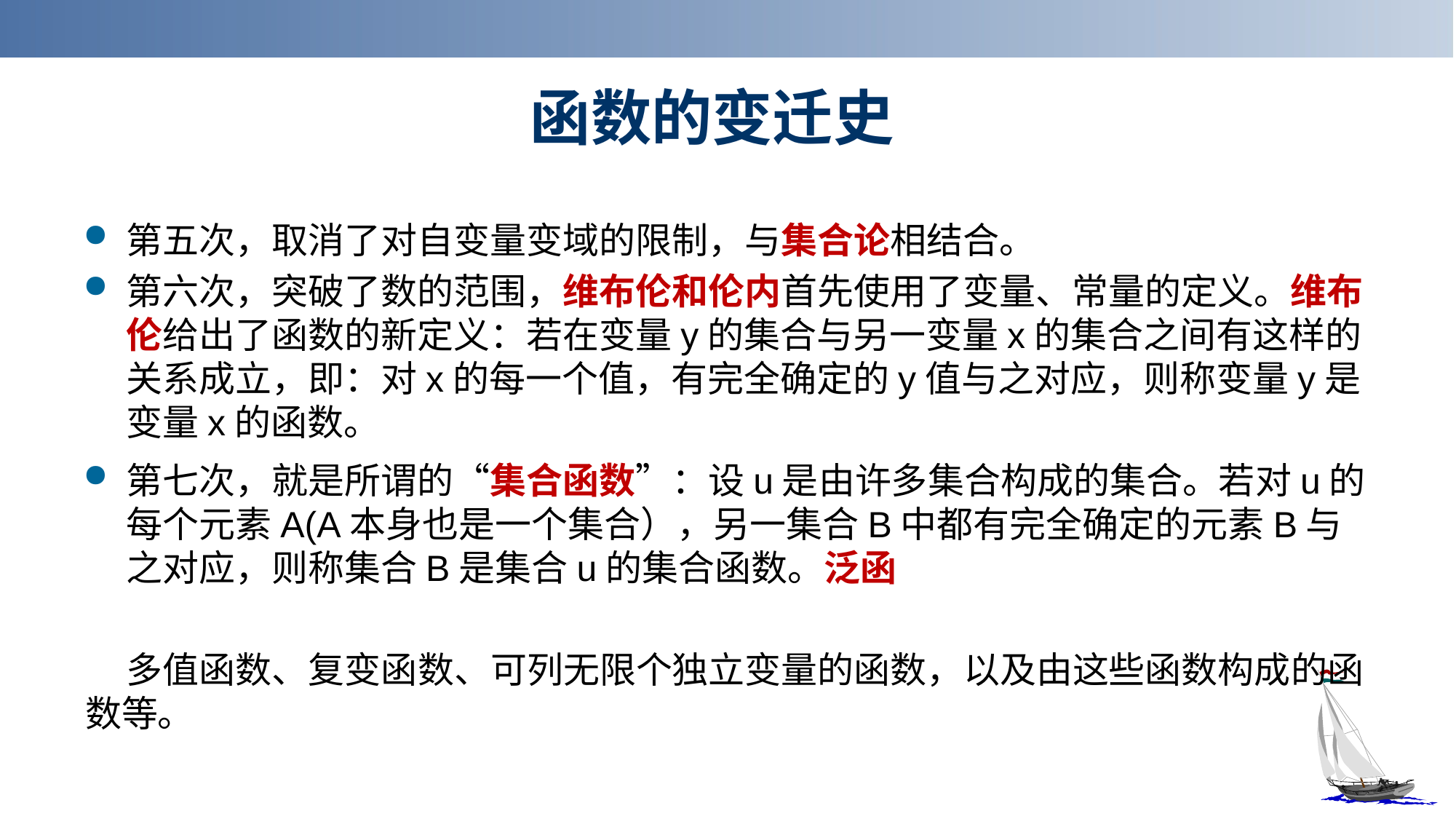

# 函数的变迁史
第五次，取消了对自变量变域的限制，与集合论相结合。
第六次，突破了数的范围，维布伦和伦内首先使用了变量、常量的定义。维布伦给出了函数的新定义：若在变量y的集合与另一变量x的集合之间有这样的关系成立，即：对x的每一个值，有完全确定的y值与之对应，则称变量y是变量x的函数。
第七次，就是所谓的“集合函数”：设u是由许多集合构成的集合。若对u的每个元素A(A本身也是一个集合），另一集合B中都有完全确定的元素B与之对应，则称集合B是集合u的集合函数。泛函

    多值函数、复变函数、可列无限个独立变量的函数，以及由这些函数构成的函数等。